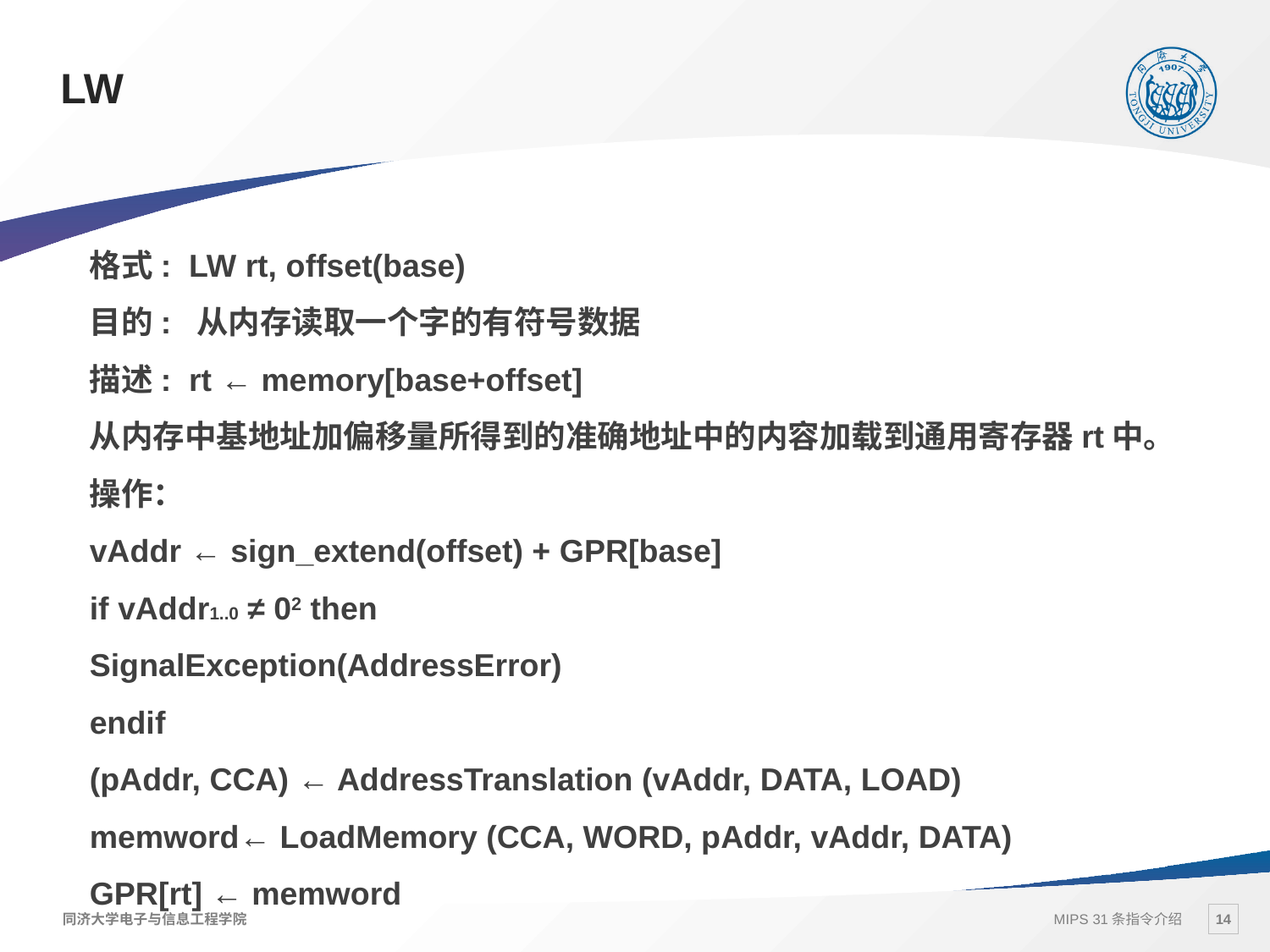

# LW
格式:  LW rt, offset(base)
目的:  从内存读取一个字的有符号数据
描述:  rt ← memory[base+offset]
从内存中基地址加偏移量所得到的准确地址中的内容加载到通用寄存器rt中。
操作：
vAddr ← sign_extend(offset) + GPR[base]
if vAddr1..0 ≠ 02 then
SignalException(AddressError)
endif
(pAddr, CCA) ← AddressTranslation (vAddr, DATA, LOAD)
memword← LoadMemory (CCA, WORD, pAddr, vAddr, DATA)
GPR[rt] ← memword